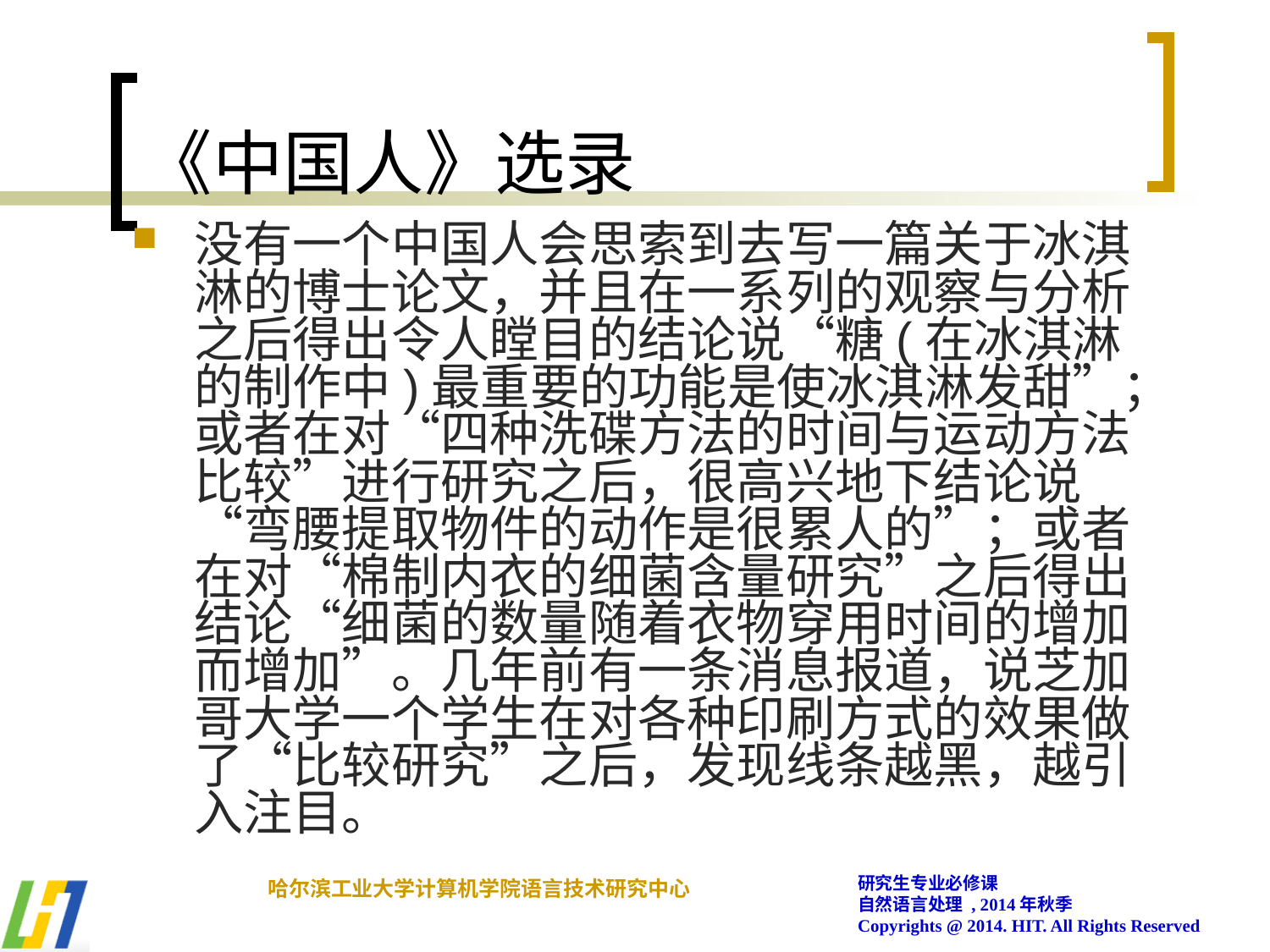

# 《中国人》选录
没有一个中国人会思索到去写一篇关于冰淇淋的博士论文，并且在一系列的观察与分析之后得出令人瞠目的结论说“糖(在冰淇淋的制作中)最重要的功能是使冰淇淋发甜”；或者在对“四种洗碟方法的时间与运动方法比较”进行研究之后，很高兴地下结论说“弯腰提取物件的动作是很累人的”；或者在对“棉制内衣的细菌含量研究”之后得出结论“细菌的数量随着衣物穿用时间的增加而增加”。几年前有一条消息报道，说芝加哥大学一个学生在对各种印刷方式的效果做了“比较研究”之后，发现线条越黑，越引入注目。

研究生专业必修课
自然语言处理 , 2014年秋季
Copyrights @ 2014. HIT. All Rights Reserved
哈尔滨工业大学计算机学院语言技术研究中心